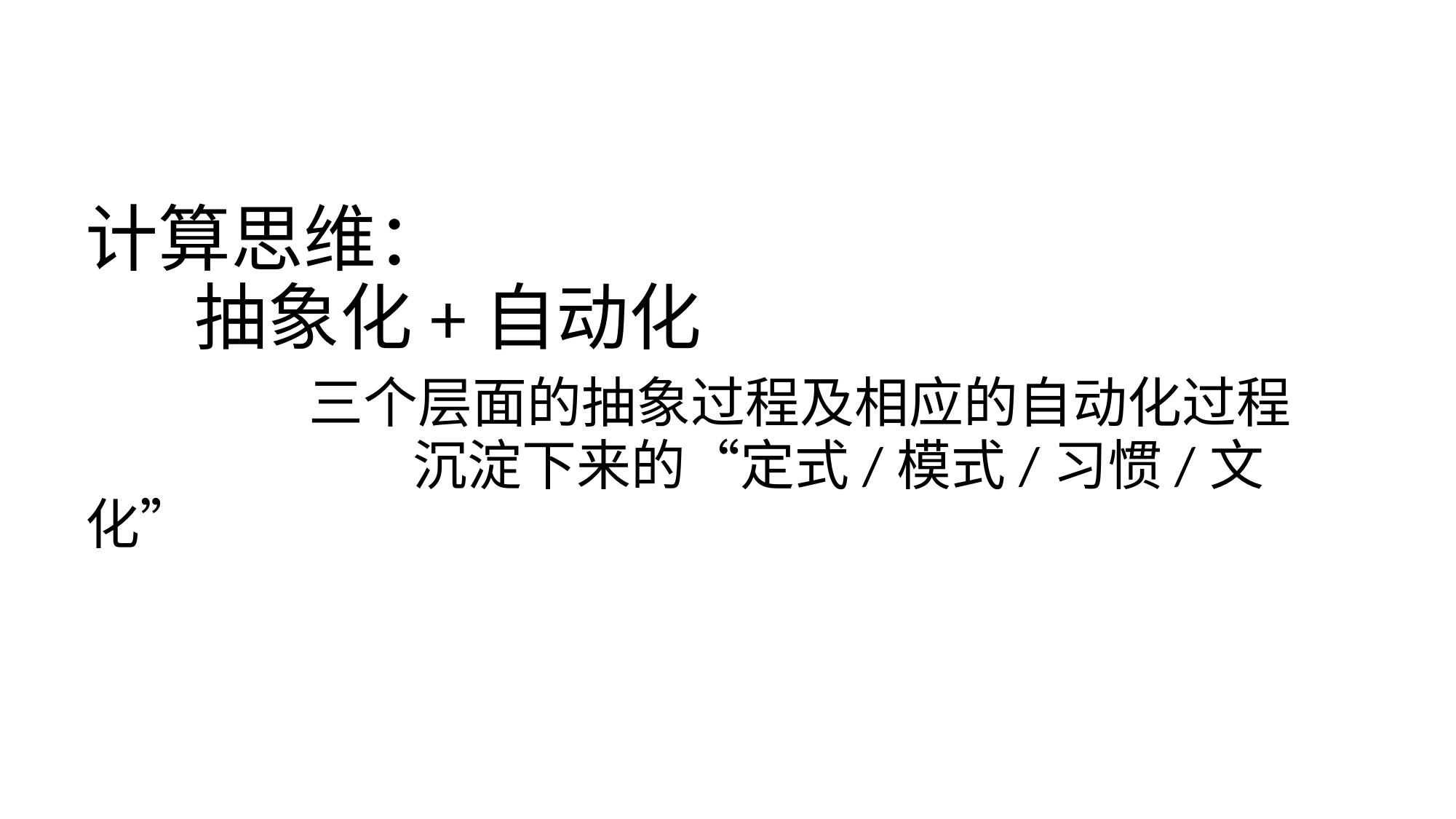

# 计算思维： 抽象化+自动化 三个层面的抽象过程及相应的自动化过程 沉淀下来的“定式/模式/习惯/文化”